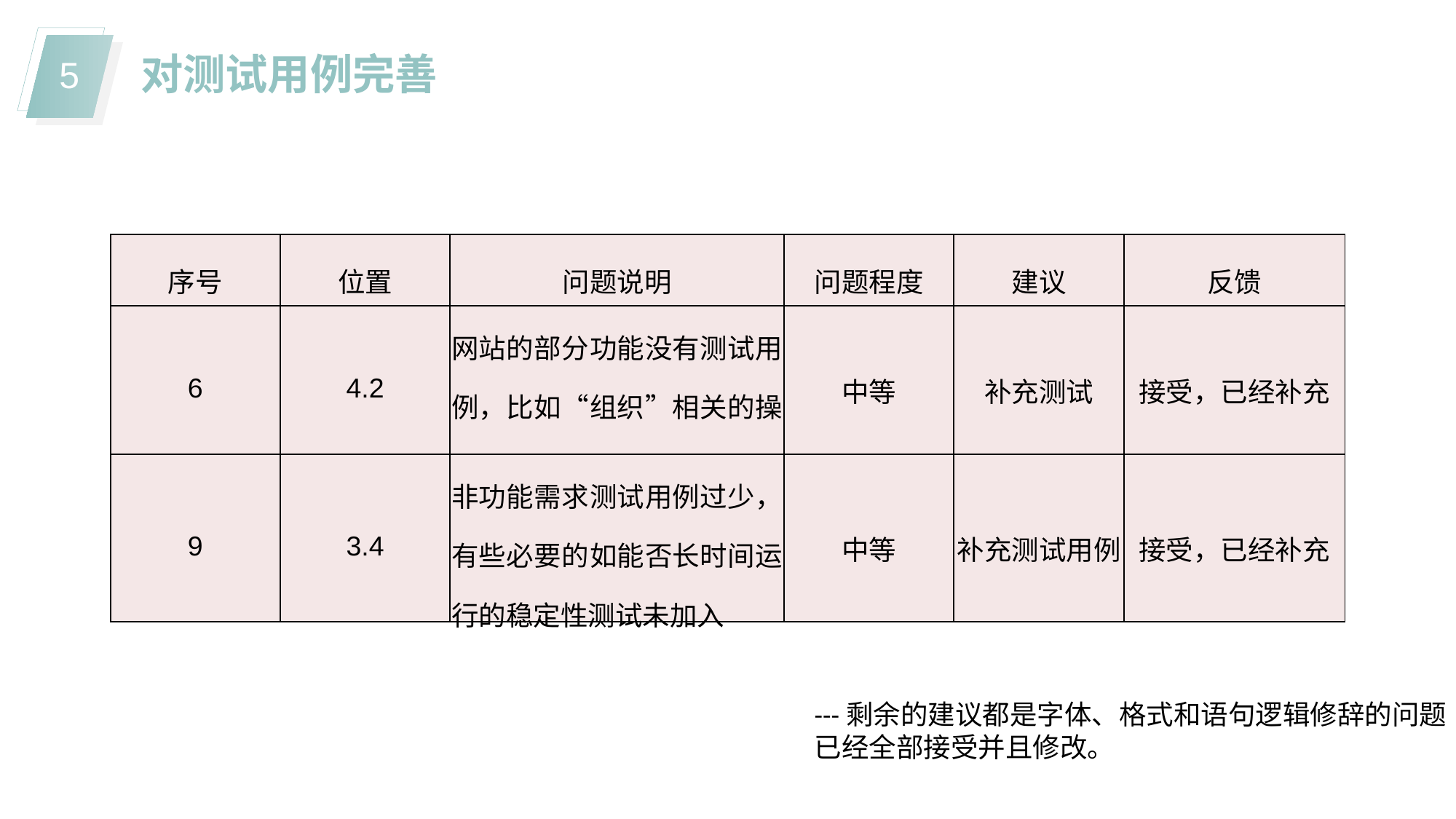

对测试用例完善
| 序号 | 位置 | 问题说明 | 问题程度 | 建议 | 反馈 |
| --- | --- | --- | --- | --- | --- |
| 6 | 4.2 | 网站的部分功能没有测试用例，比如“组织”相关的操作 | 中等 | 补充测试 | 接受，已经补充 |
| 9 | 3.4 | 非功能需求测试用例过少，有些必要的如能否长时间运行的稳定性测试未加入 | 中等 | 补充测试用例 | 接受，已经补充 |
---剩余的建议都是字体、格式和语句逻辑修辞的问题
已经全部接受并且修改。